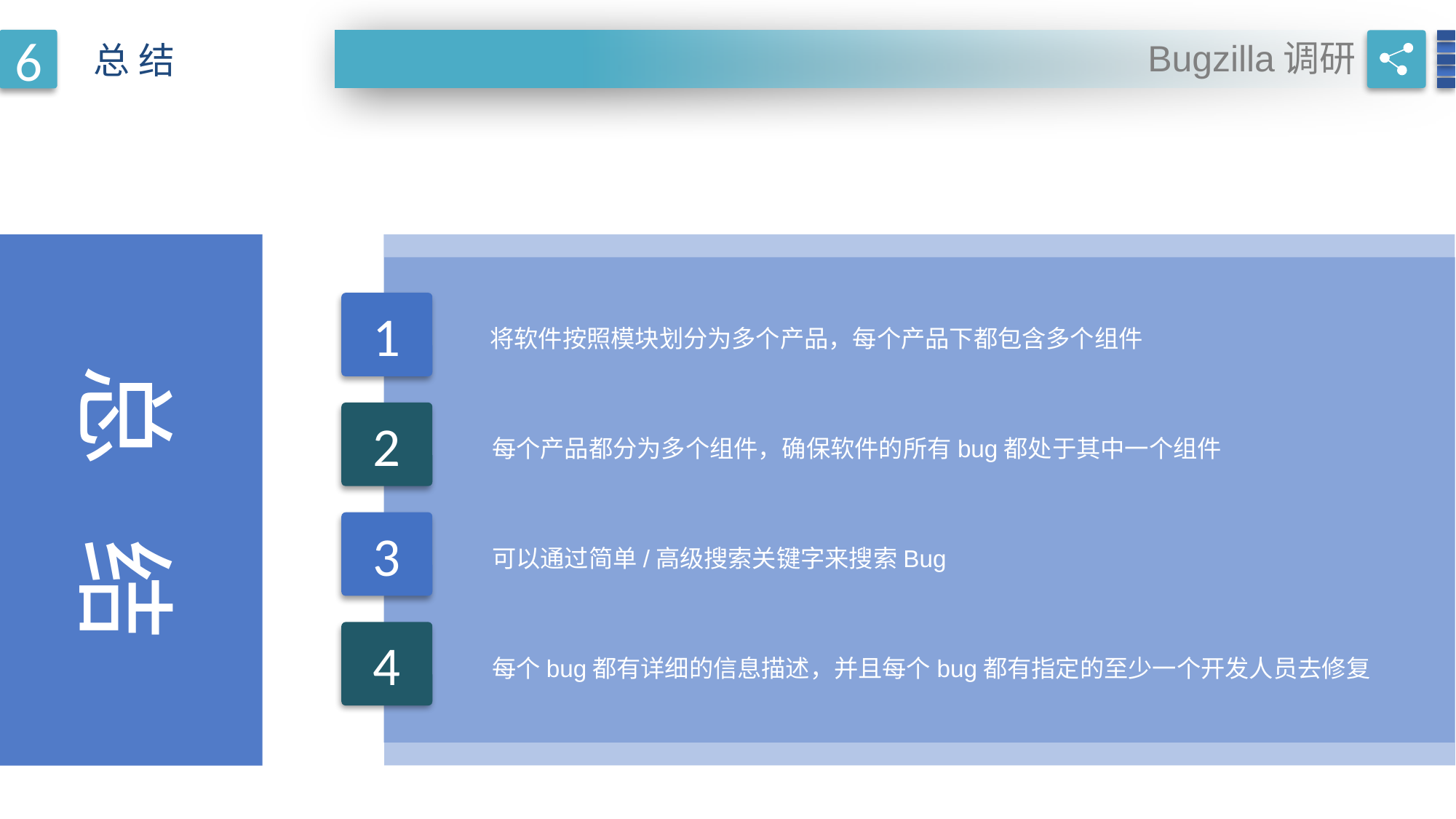

6
Bugzilla调研

总结

  总  结
1
将软件按照模块划分为多个产品，每个产品下都包含多个组件
2
每个产品都分为多个组件，确保软件的所有bug都处于其中一个组件
3
可以通过简单/高级搜索关键字来搜索Bug
4
每个bug都有详细的信息描述，并且每个bug都有指定的至少一个开发人员去修复